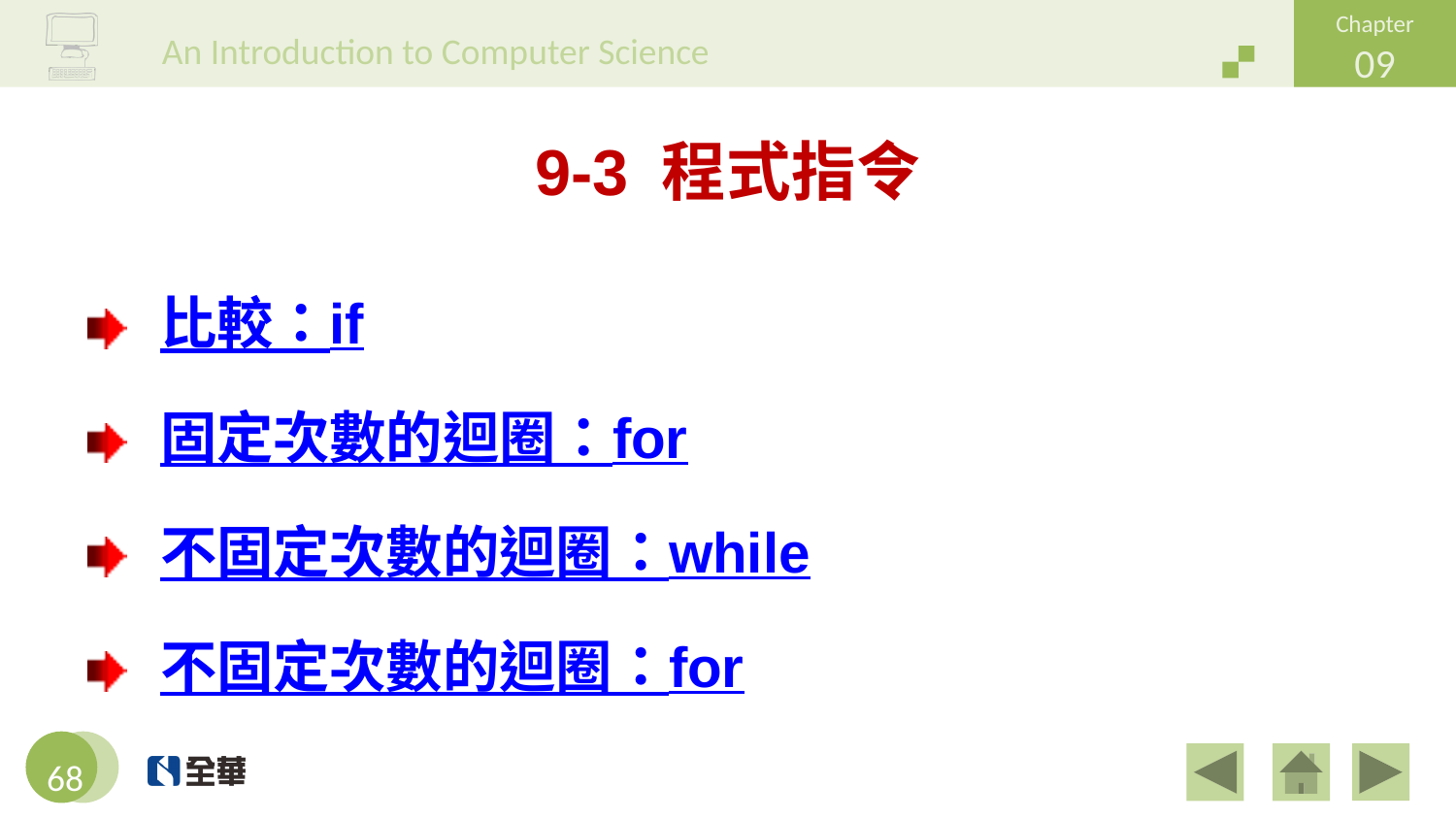

# 9-3 程式指令
比較：if
固定次數的迴圈：for
不固定次數的迴圈：while
不固定次數的迴圈：for